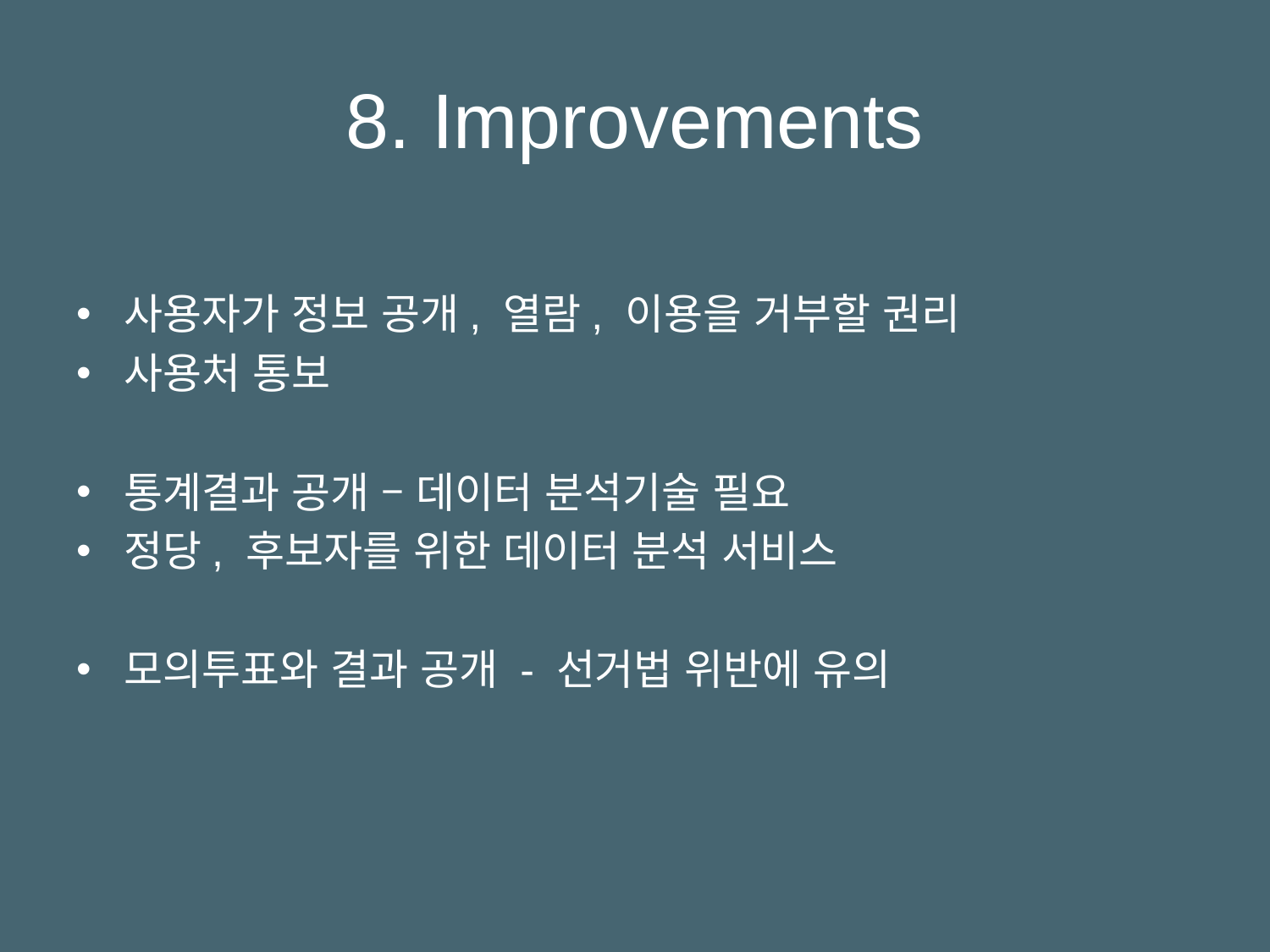

# 8. Improvements

사용자가 정보 공개, 열람, 이용을 거부할 권리
사용처 통보

통계결과 공개 – 데이터 분석기술 필요
정당, 후보자를 위한 데이터 분석 서비스

모의투표와 결과 공개 - 선거법 위반에 유의